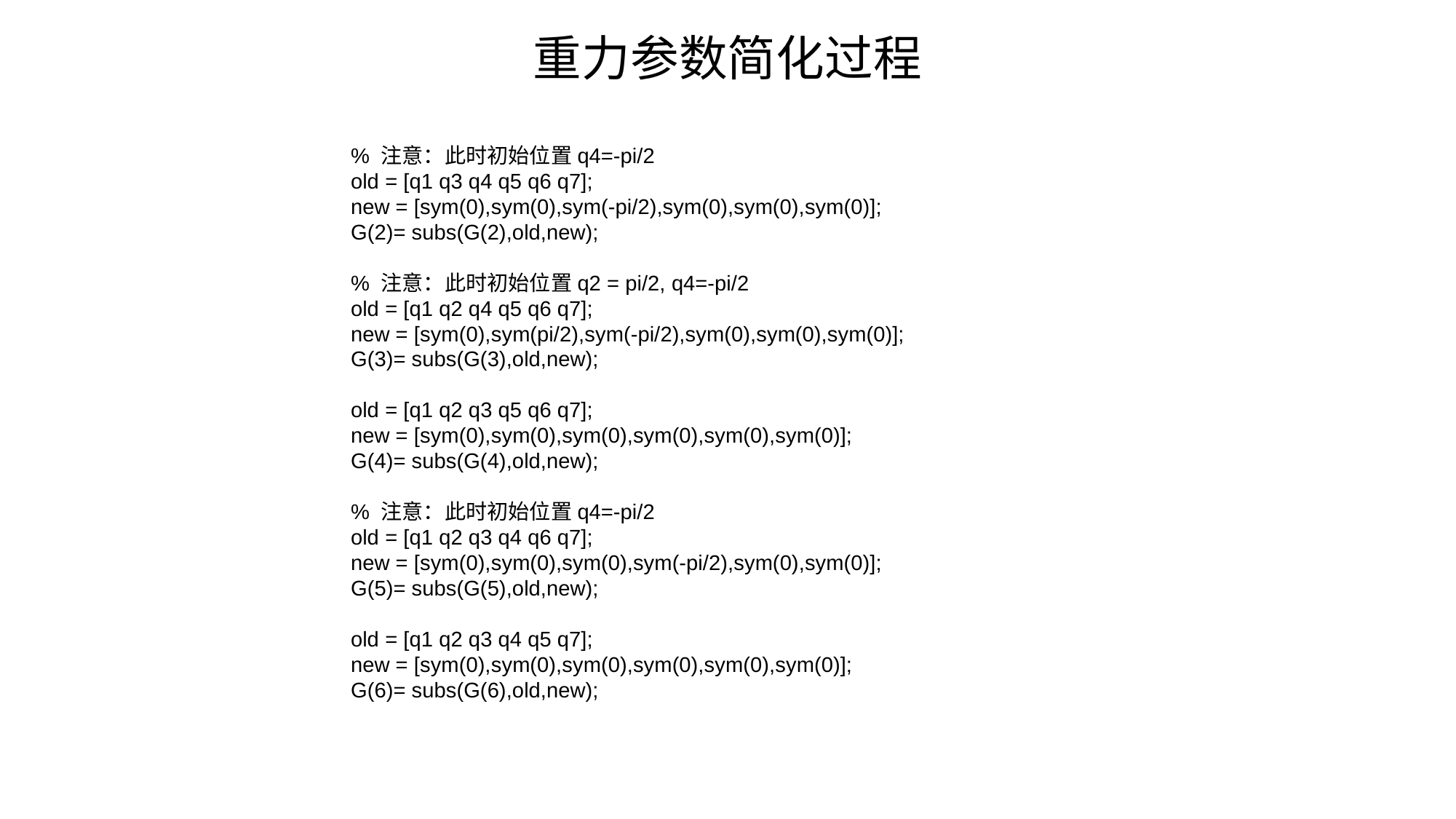

重力参数简化过程
% 注意：此时初始位置q4=-pi/2
old = [q1 q3 q4 q5 q6 q7];
new = [sym(0),sym(0),sym(-pi/2),sym(0),sym(0),sym(0)];
G(2)= subs(G(2),old,new);

% 注意：此时初始位置q2 = pi/2, q4=-pi/2
old = [q1 q2 q4 q5 q6 q7];
new = [sym(0),sym(pi/2),sym(-pi/2),sym(0),sym(0),sym(0)];
G(3)= subs(G(3),old,new);

old = [q1 q2 q3 q5 q6 q7];
new = [sym(0),sym(0),sym(0),sym(0),sym(0),sym(0)];
G(4)= subs(G(4),old,new);

% 注意：此时初始位置q4=-pi/2
old = [q1 q2 q3 q4 q6 q7];
new = [sym(0),sym(0),sym(0),sym(-pi/2),sym(0),sym(0)];
G(5)= subs(G(5),old,new);

old = [q1 q2 q3 q4 q5 q7];
new = [sym(0),sym(0),sym(0),sym(0),sym(0),sym(0)];
G(6)= subs(G(6),old,new);